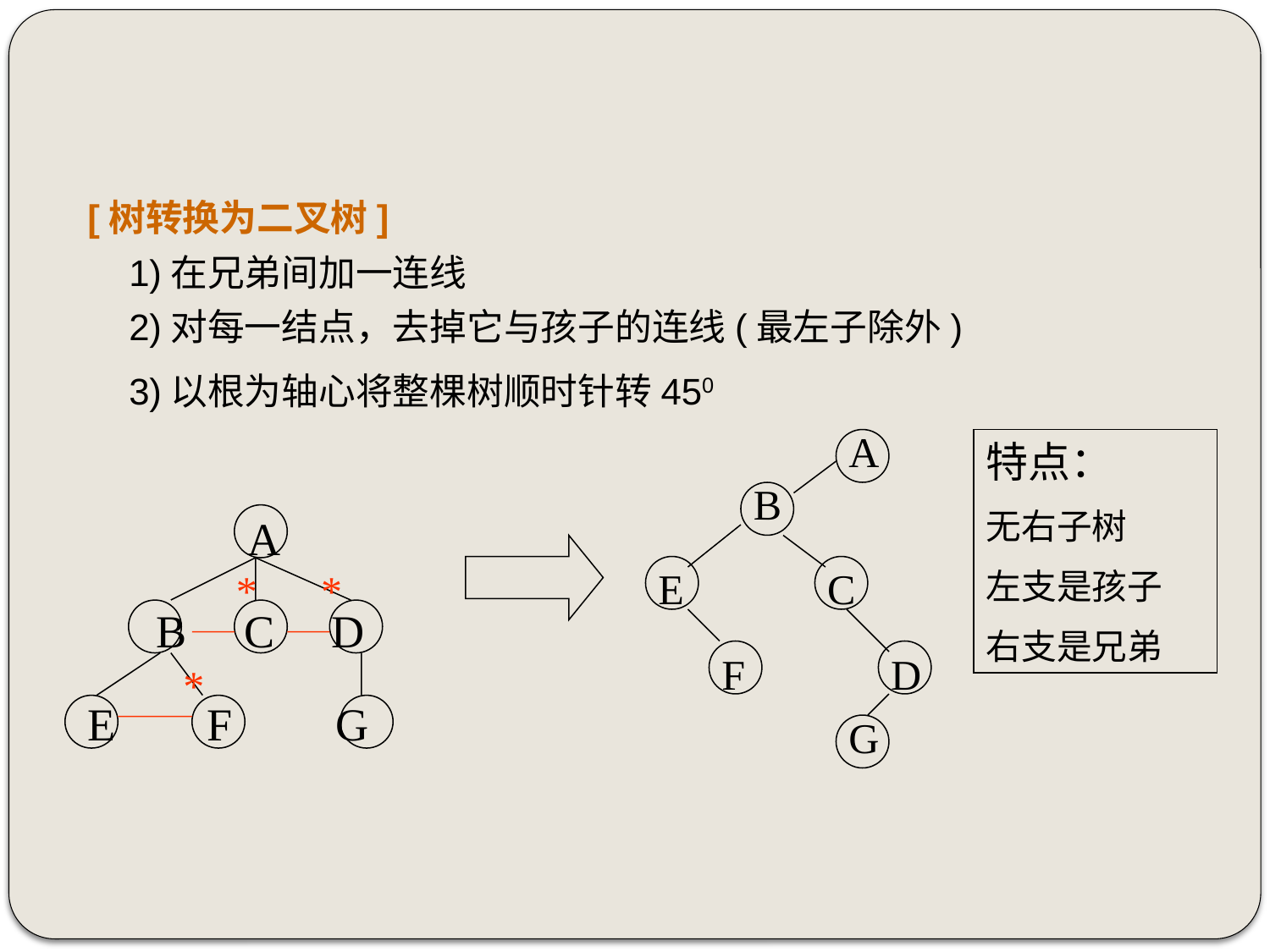

[树转换为二叉树]
    1)在兄弟间加一连线
    2)对每一结点，去掉它与孩子的连线(最左子除外)
    3)以根为轴心将整棵树顺时针转450

              A
      B     C     D
E        F         G
A

特点：
无右子树
左支是孩子
右支是兄弟

B

E

C

*

*

F

D

*

G